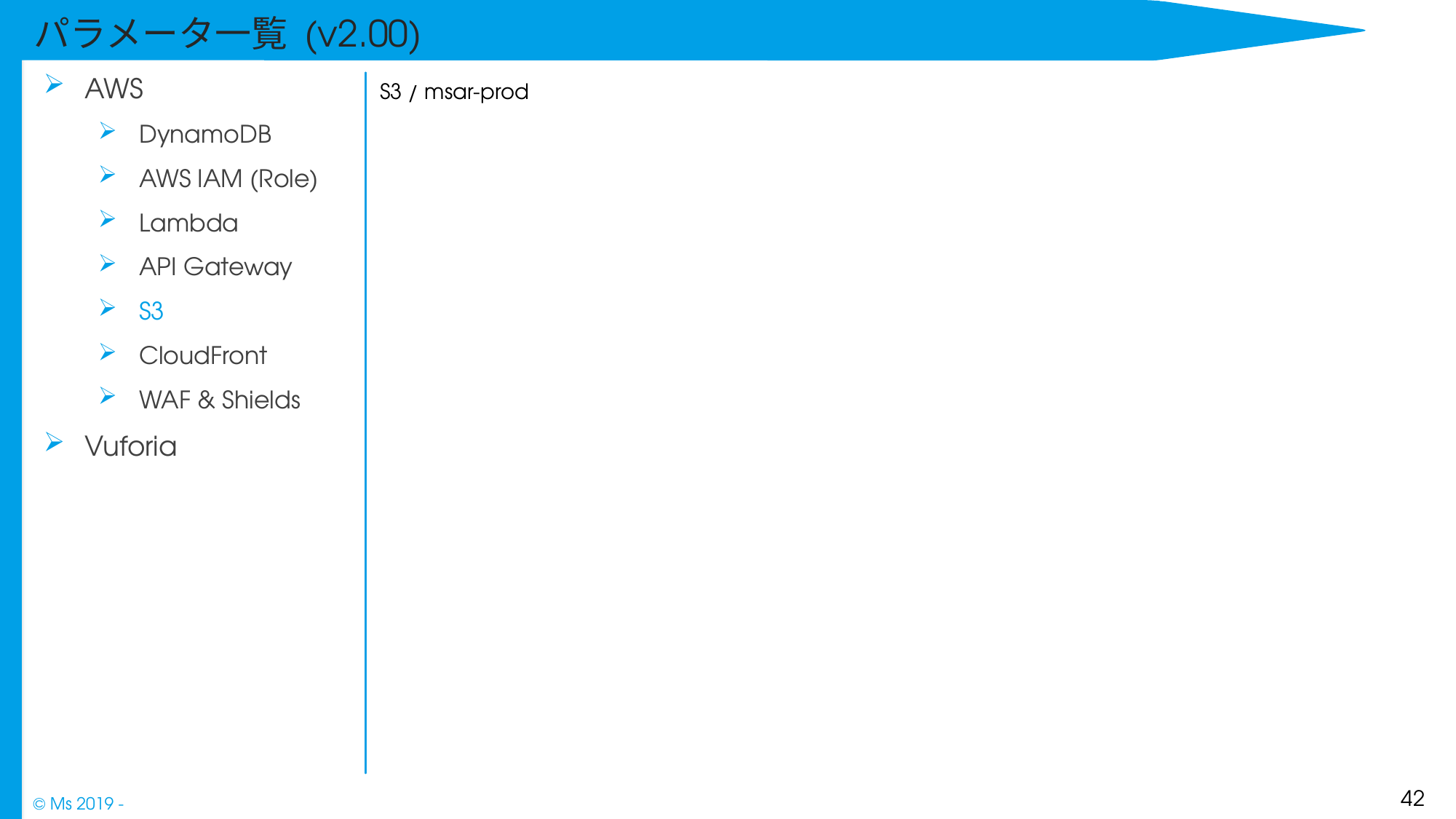

# パラメータ一覧 (v2.00)
AWS
DynamoDB
AWS IAM (Role)
Lambda
API Gateway
S3
CloudFront
WAF & Shields
Vuforia
S3 / msar-prod

42